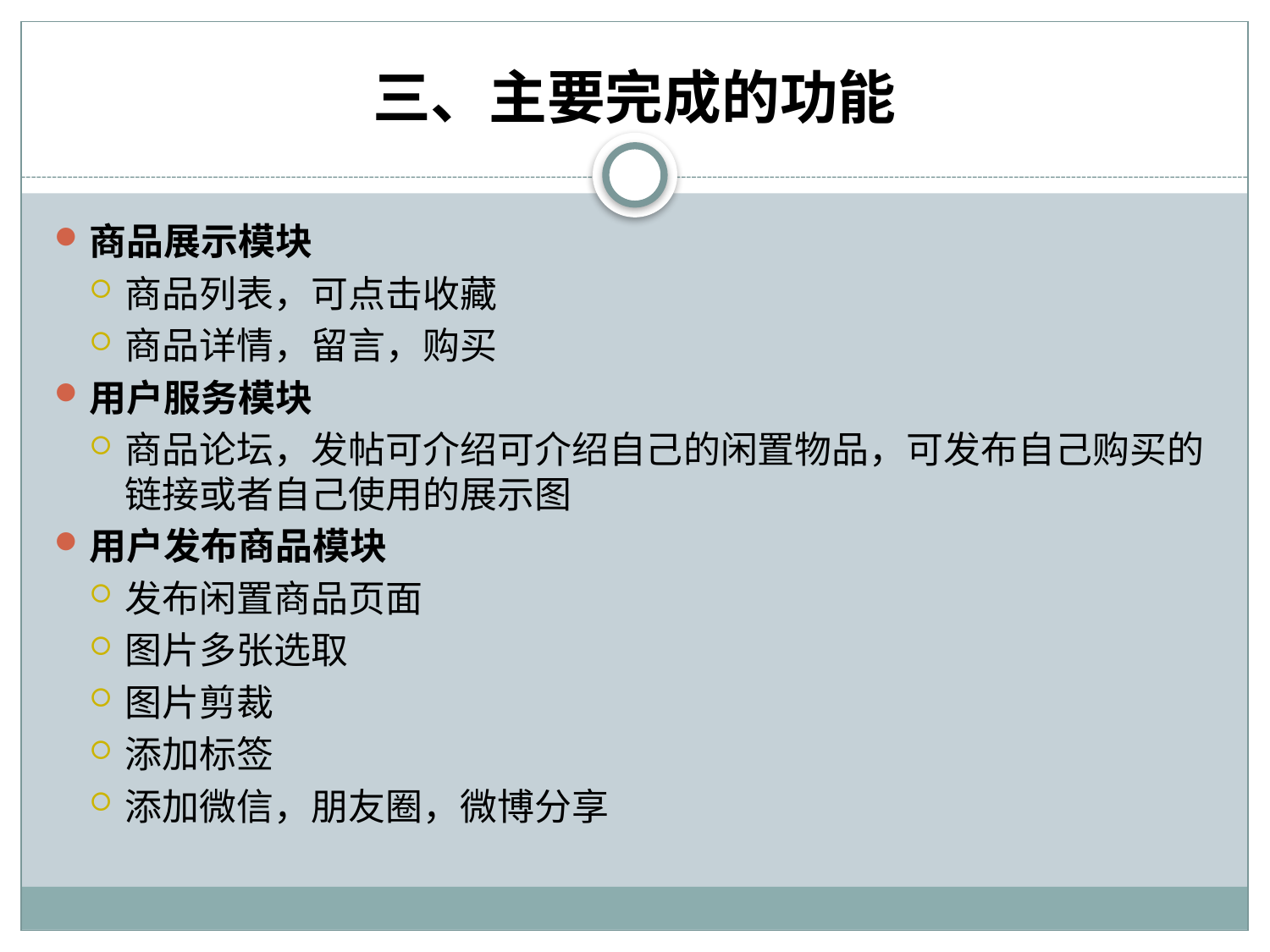

# 三、主要完成的功能
商品展示模块
商品列表，可点击收藏
商品详情，留言，购买
用户服务模块
商品论坛，发帖可介绍可介绍自己的闲置物品，可发布自己购买的链接或者自己使用的展示图
用户发布商品模块
发布闲置商品页面
图片多张选取
图片剪裁
添加标签
添加微信，朋友圈，微博分享